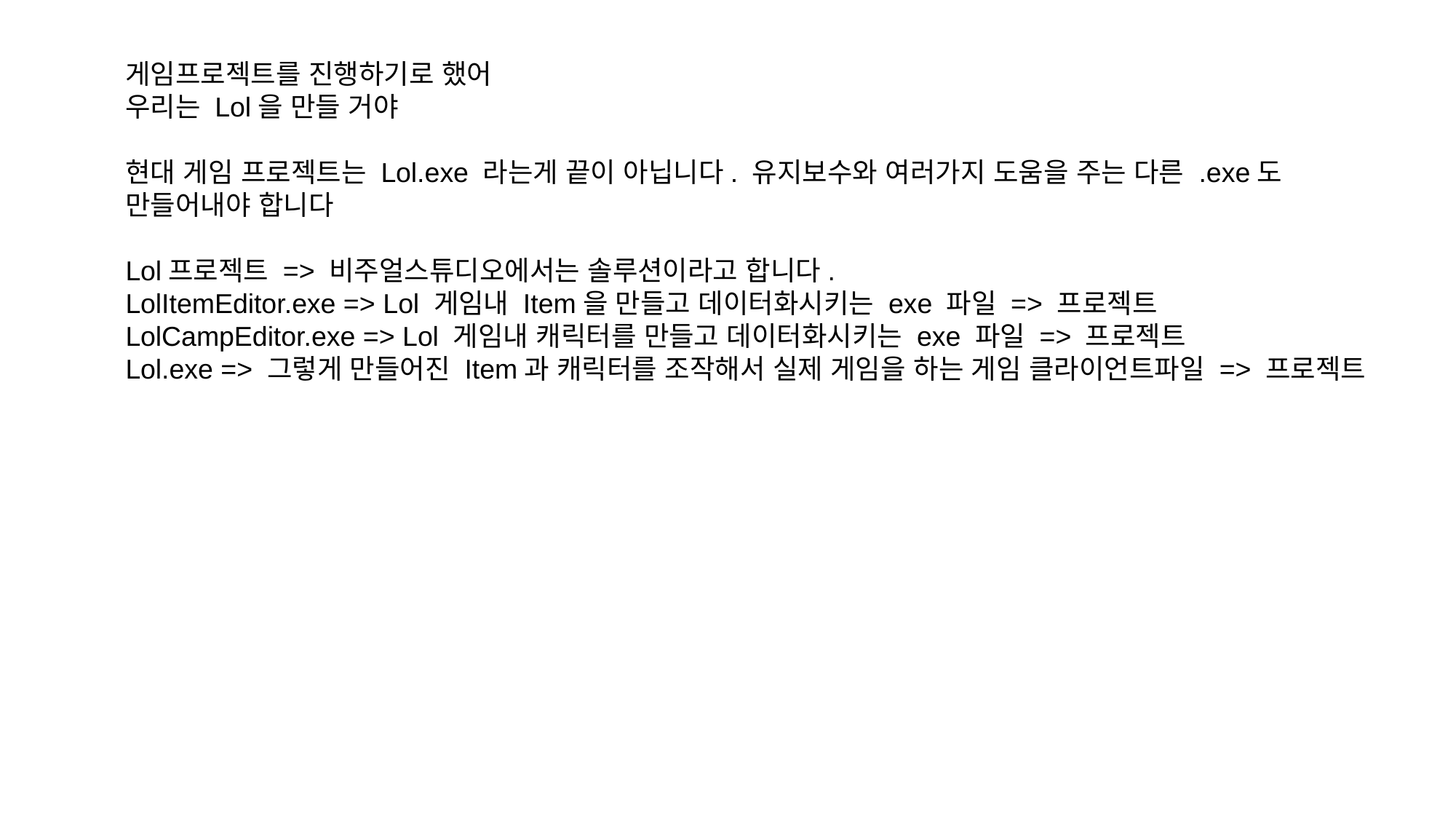

게임프로젝트를 진행하기로 했어
우리는 Lol을 만들 거야

현대 게임 프로젝트는 Lol.exe 라는게 끝이 아닙니다. 유지보수와 여러가지 도움을 주는 다른 .exe도
만들어내야 합니다

Lol프로젝트 => 비주얼스튜디오에서는 솔루션이라고 합니다.
LolItemEditor.exe => Lol 게임내 Item을 만들고 데이터화시키는 exe 파일 => 프로젝트
LolCampEditor.exe => Lol 게임내 캐릭터를 만들고 데이터화시키는 exe 파일 => 프로젝트
Lol.exe => 그렇게 만들어진 Item과 캐릭터를 조작해서 실제 게임을 하는 게임 클라이언트파일 => 프로젝트